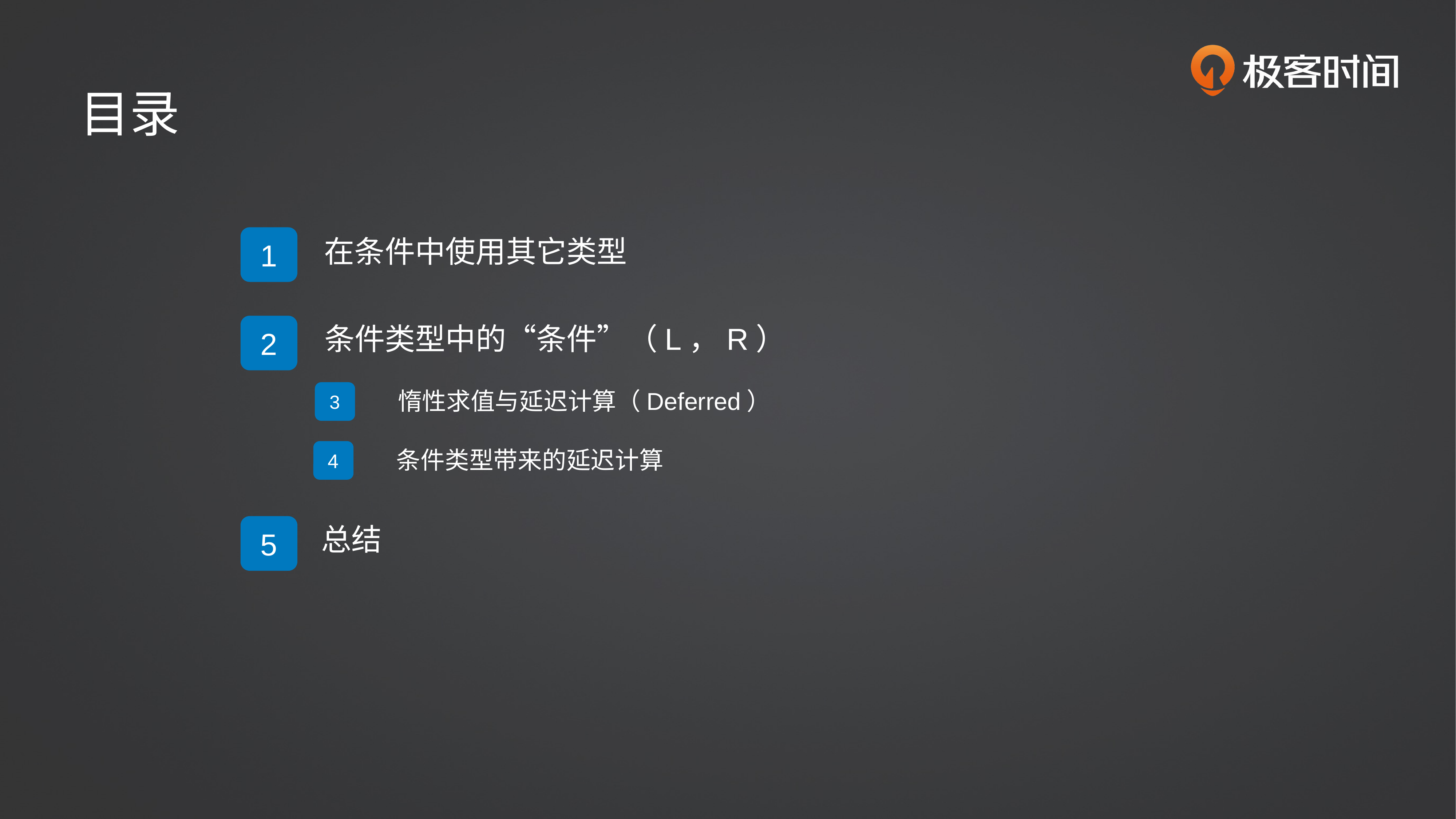

目录

1
在条件中使用其它类型

2
条件类型中的“条件”（L，R）

3
惰性求值与延迟计算（Deferred）

4
条件类型带来的延迟计算

5
总结